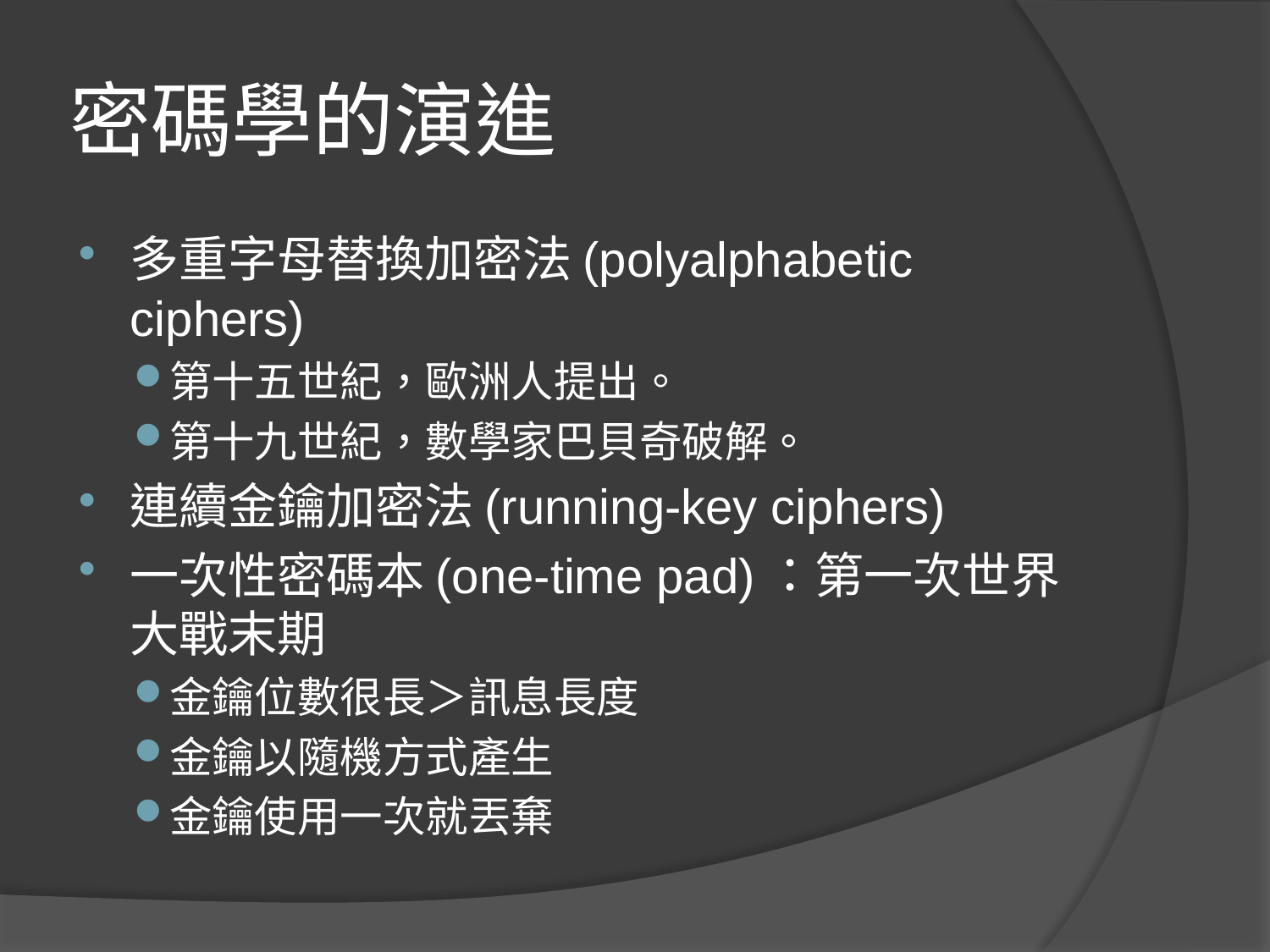

# 密碼學的演進
多重字母替換加密法(polyalphabetic ciphers)
第十五世紀，歐洲人提出。
第十九世紀，數學家巴貝奇破解。
連續金鑰加密法(running-key ciphers)
一次性密碼本(one-time pad)：第一次世界大戰末期
金鑰位數很長＞訊息長度
金鑰以隨機方式產生
金鑰使用一次就丟棄